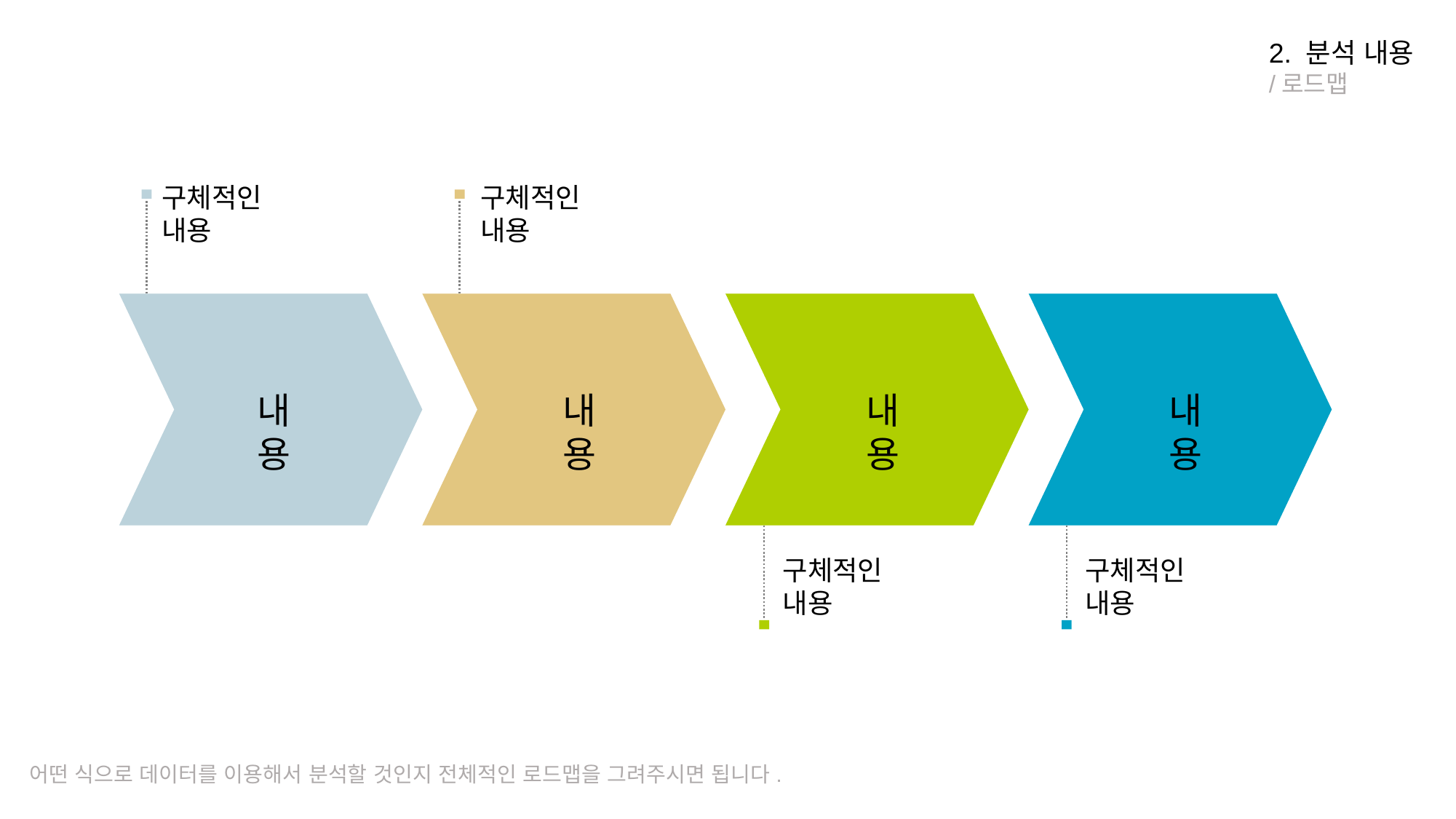

2. 분석 내용
/로드맵
구체적인 내용
구체적인 내용

내용
내용
내용
내용

구체적인 내용
구체적인 내용
어떤 식으로 데이터를 이용해서 분석할 것인지 전체적인 로드맵을 그려주시면 됩니다.